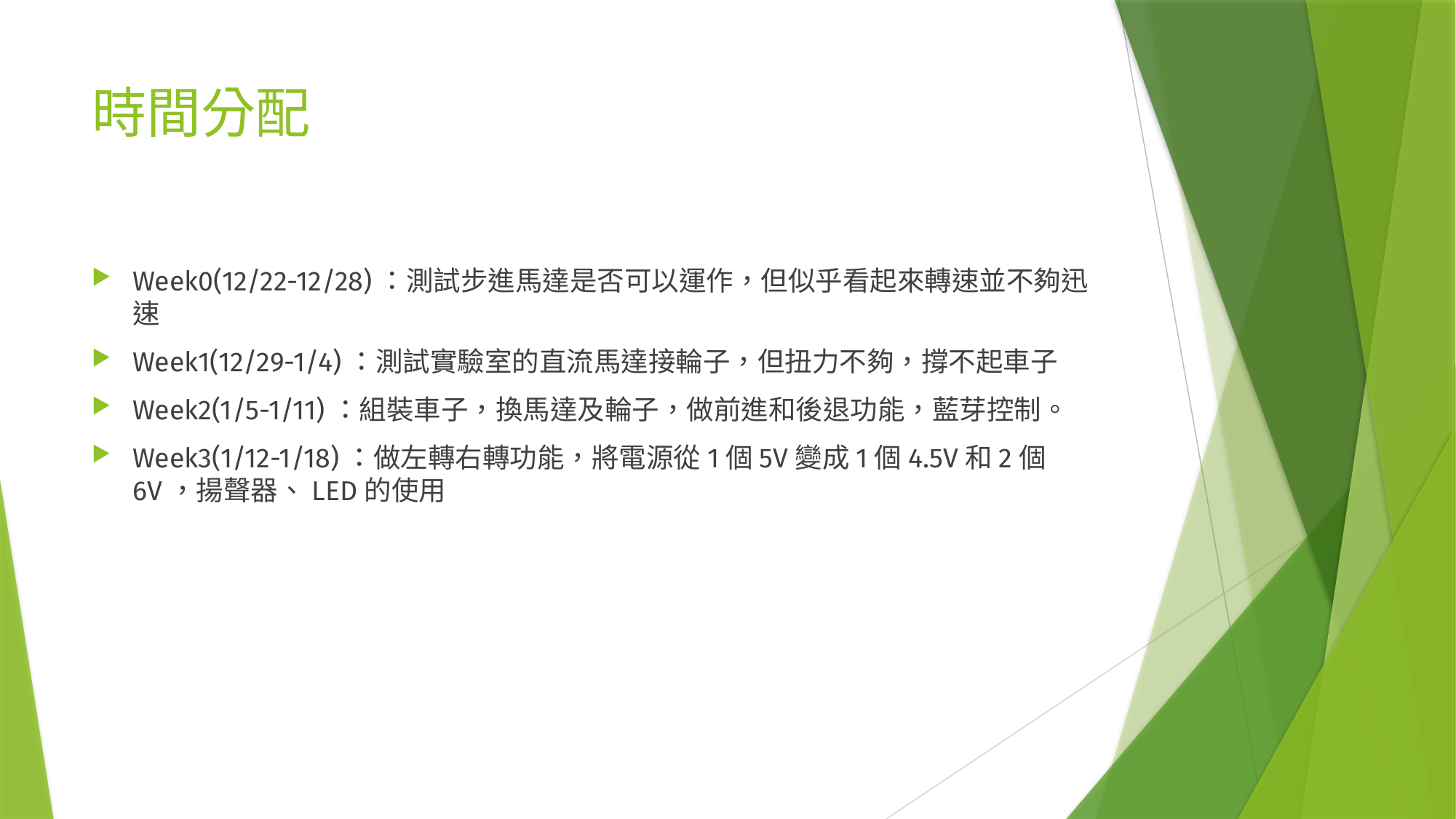

# 時間分配
Week0(12/22-12/28)：測試步進馬達是否可以運作，但似乎看起來轉速並不夠迅速
Week1(12/29-1/4)：測試實驗室的直流馬達接輪子，但扭力不夠，撐不起車子
Week2(1/5-1/11)：組裝車子，換馬達及輪子，做前進和後退功能，藍芽控制。
Week3(1/12-1/18)：做左轉右轉功能，將電源從1個5V變成1個4.5V和2個6V，揚聲器、LED的使用